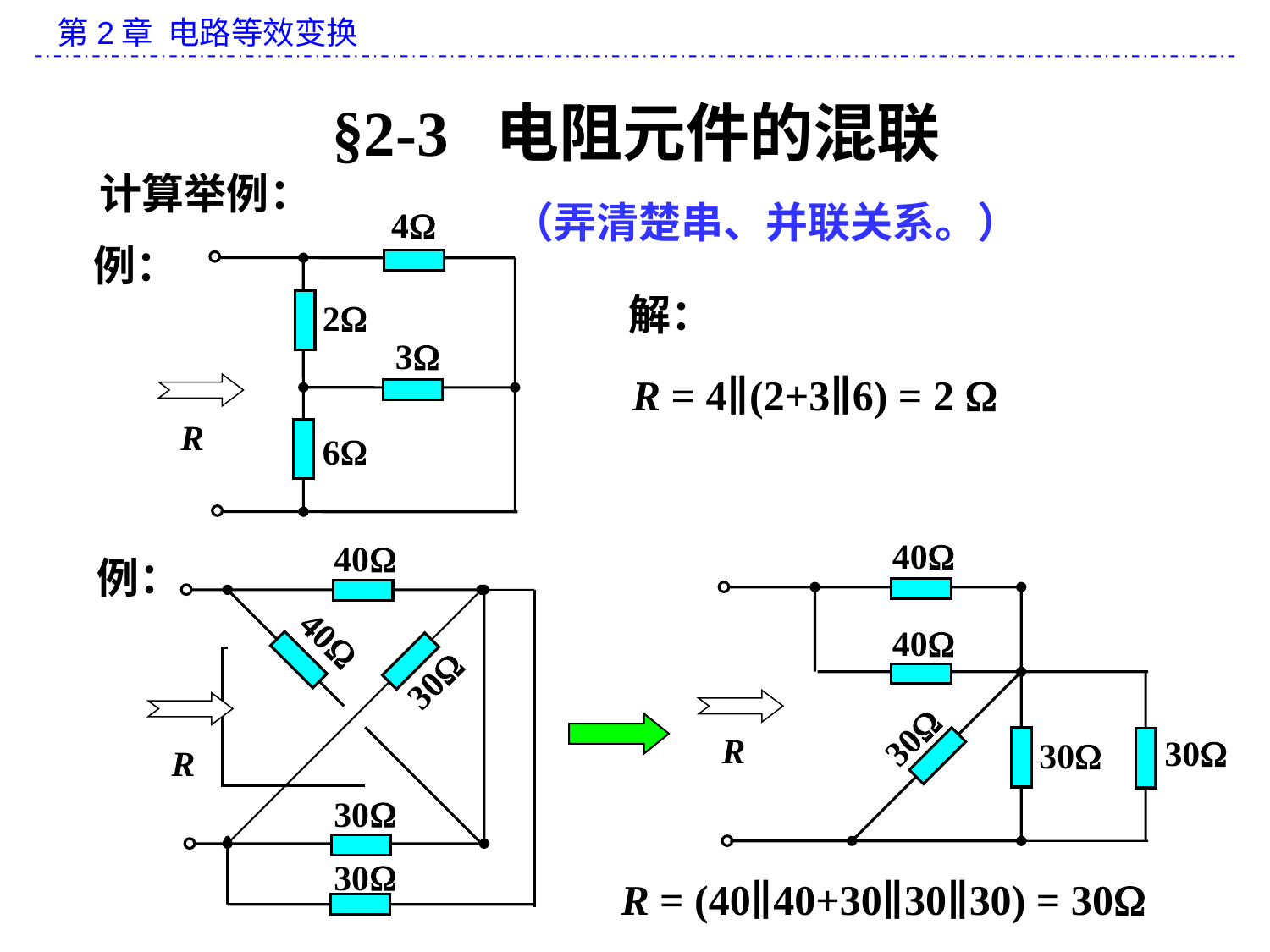

§2-3  电阻元件的混联
  计算举例：
（弄清楚串、并联关系。）
4Ω

2Ω

3Ω

R
6Ω

例：
解：
R = 4∥(2+3∥6) = 2 Ω
40Ω

40Ω

R
30Ω
30Ω
30Ω

40Ω

40Ω

30Ω

R

30Ω

30Ω

例：

  R = (40∥40+30∥30∥30) = 30Ω